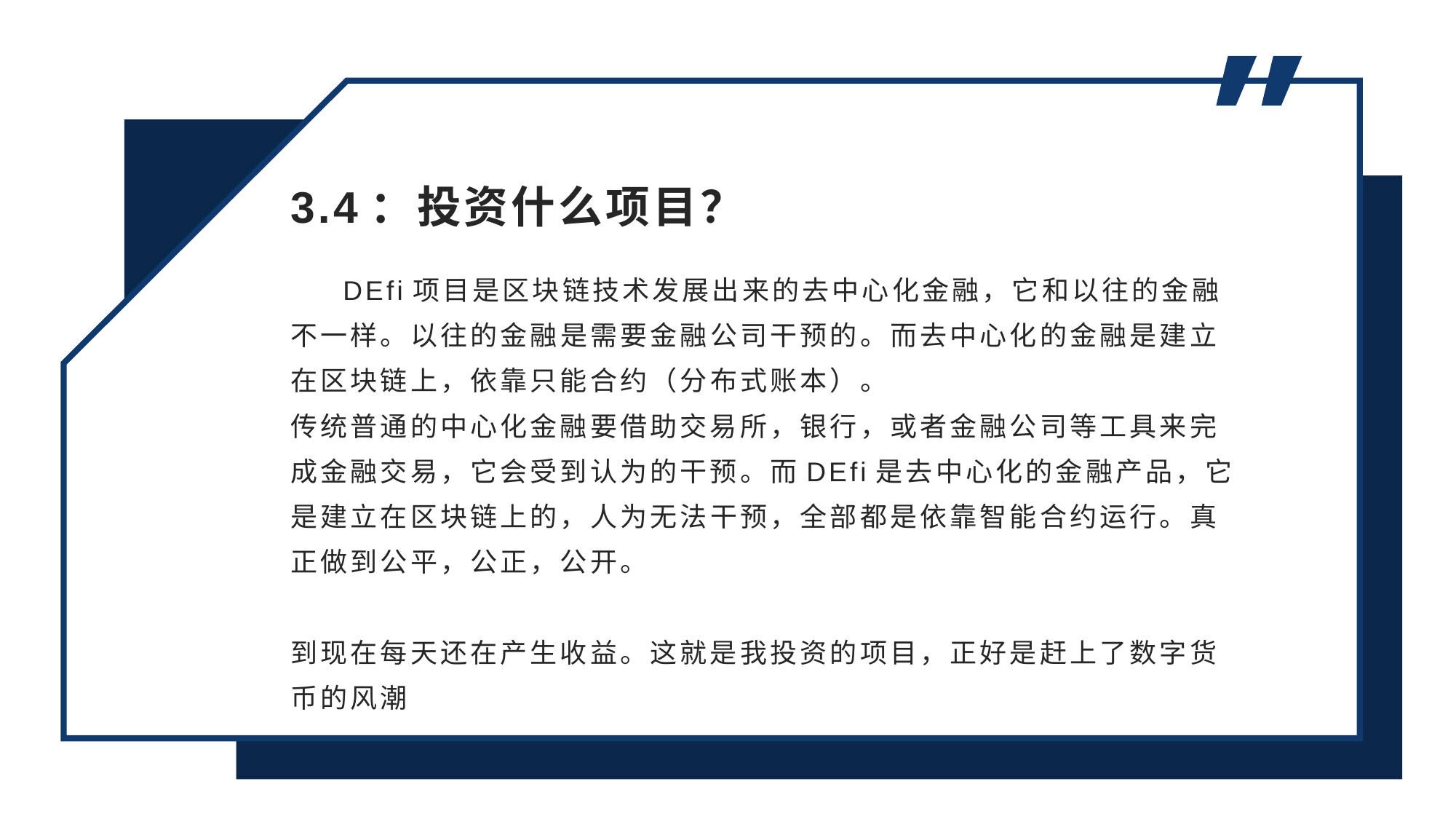

3.4：投资什么项目？

     DEfi项目是区块链技术发展出来的去中心化金融，它和以往的金融不一样。以往的金融是需要金融公司干预的。而去中心化的金融是建立在区块链上，依靠只能合约（分布式账本）。
传统普通的中心化金融要借助交易所，银行，或者金融公司等工具来完成金融交易，它会受到认为的干预。而DEfi是去中心化的金融产品，它是建立在区块链上的，人为无法干预，全部都是依靠智能合约运行。真正做到公平，公正，公开。

到现在每天还在产生收益。这就是我投资的项目，正好是赶上了数字货币的风潮